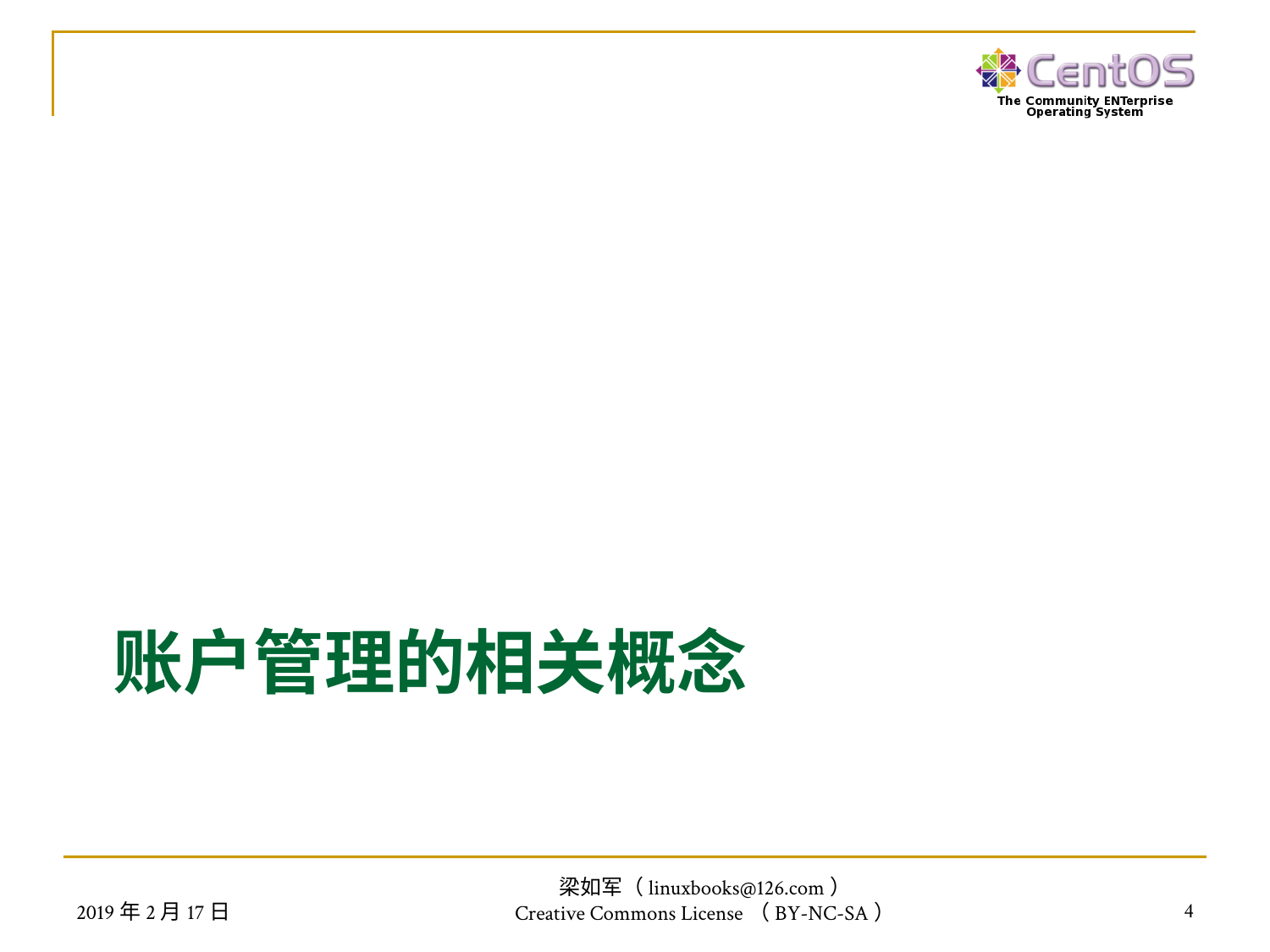

# 账户管理的相关概念
2019年2月17日
4
梁如军（linuxbooks@126.com）
Creative Commons License（BY-NC-SA）